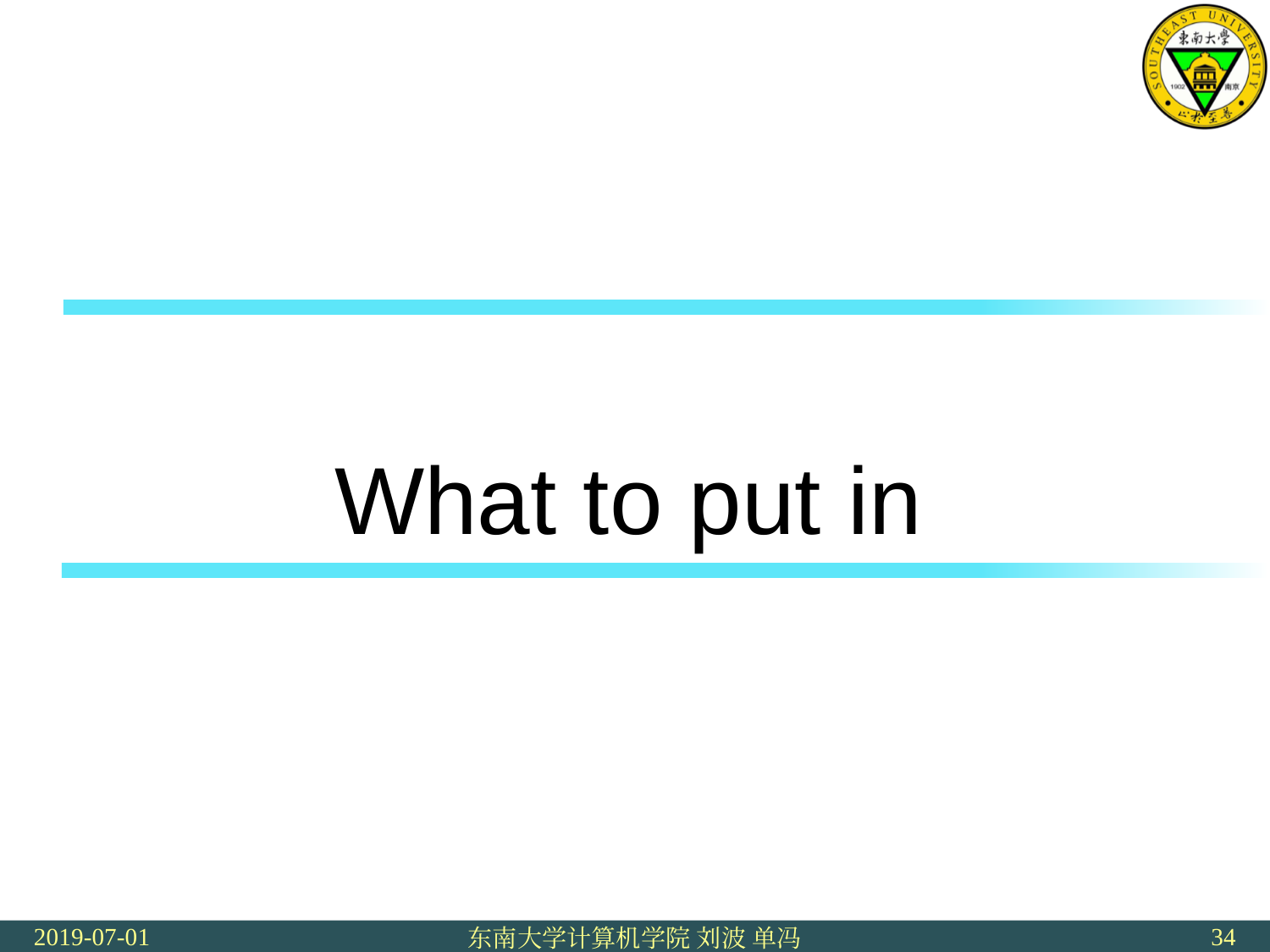

# What to put in
2019-07-01
34
东南大学计算机学院 刘波 单冯